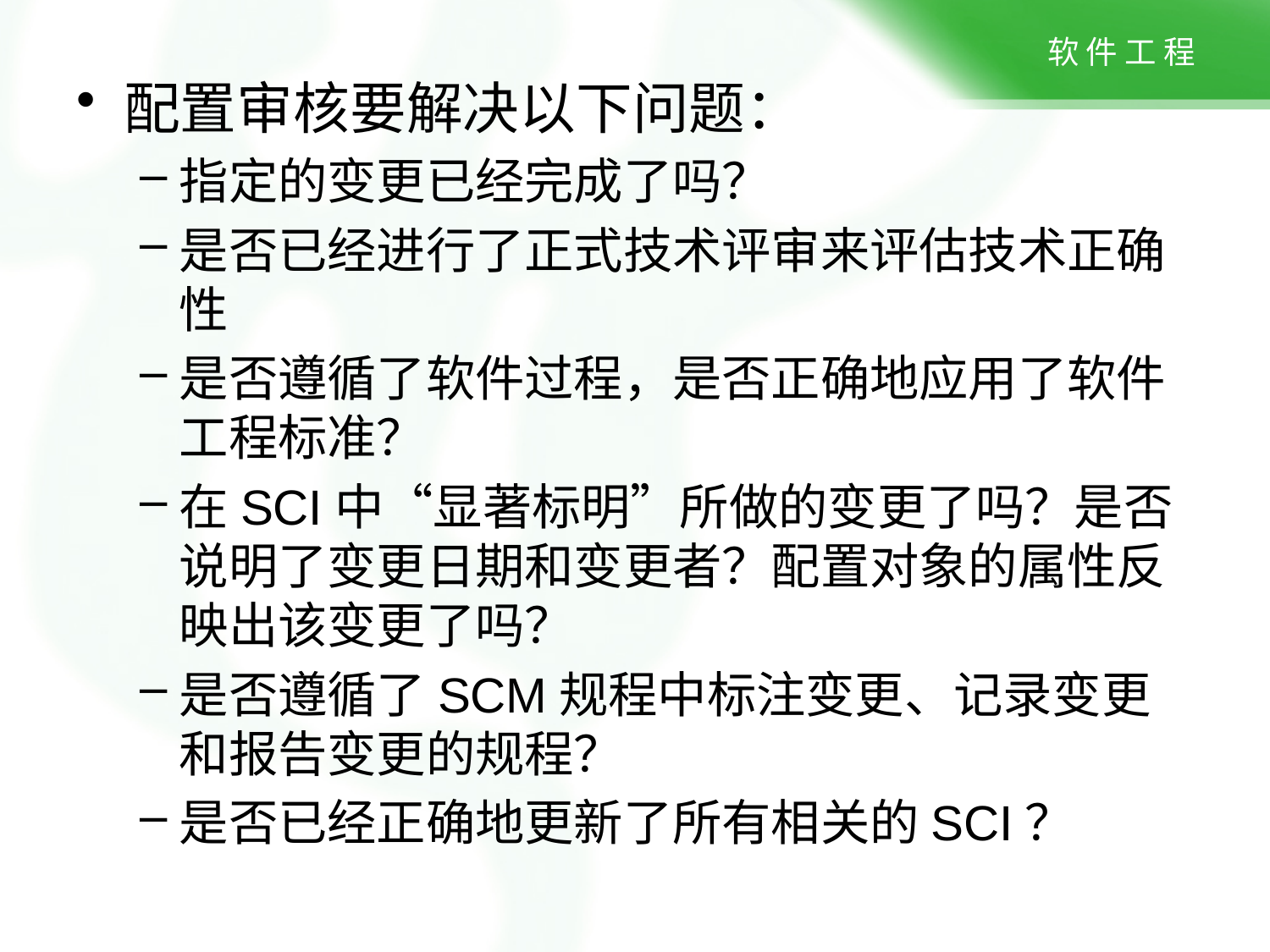

配置审核要解决以下问题：
指定的变更已经完成了吗？
是否已经进行了正式技术评审来评估技术正确性
是否遵循了软件过程，是否正确地应用了软件工程标准？
在SCI中“显著标明”所做的变更了吗？是否说明了变更日期和变更者？配置对象的属性反映出该变更了吗？
是否遵循了SCM规程中标注变更、记录变更和报告变更的规程？
是否已经正确地更新了所有相关的SCI？